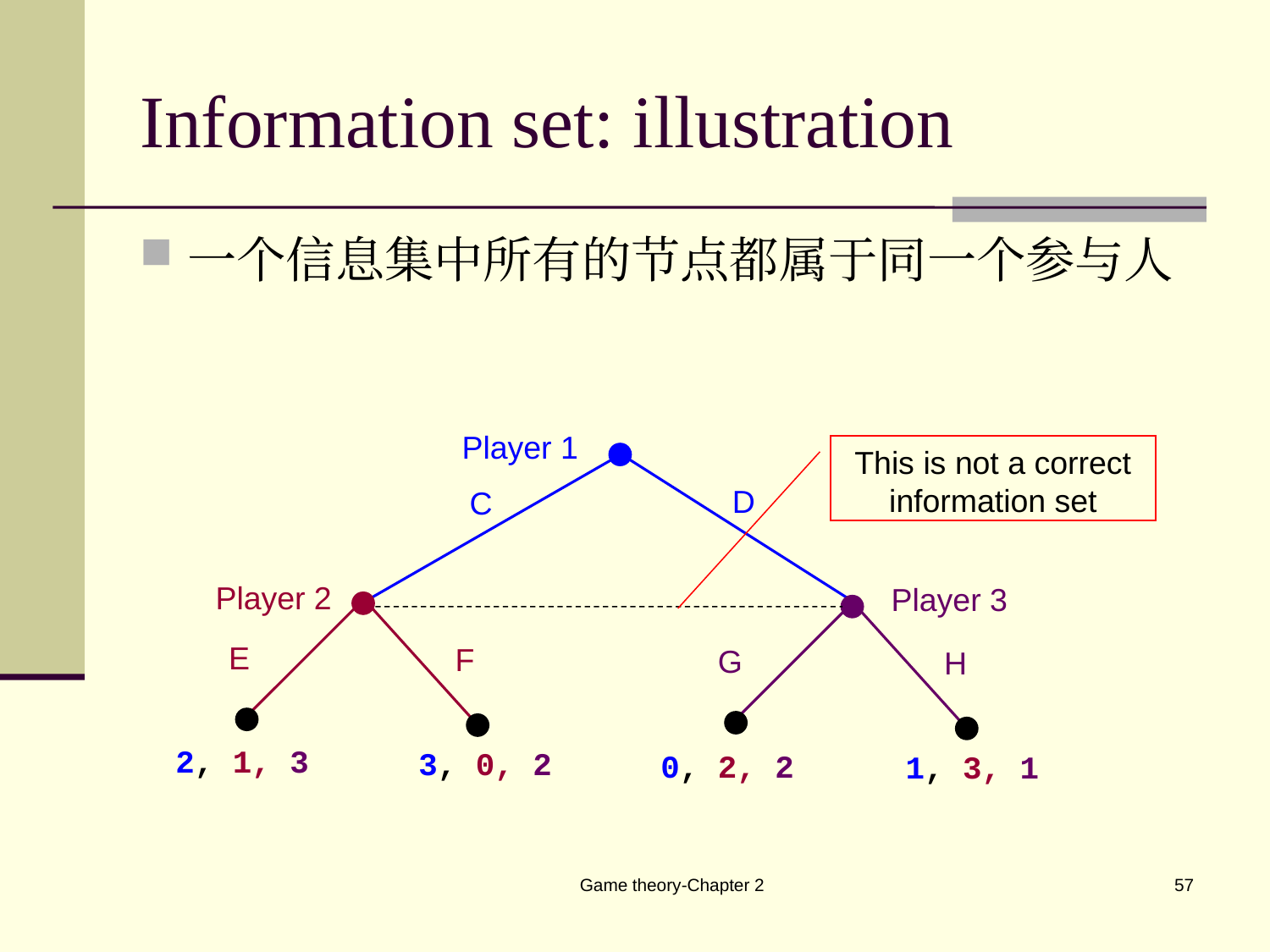

# Information set: illustration
一个信息集中所有的节点都属于同一个参与人
Player 1
This is not a correct information set

D
C
Player 2
Player 3

E
F
G
H

2, 1, 3
3, 0, 2
0, 2, 2
1, 3, 1
Game theory-Chapter 2
57